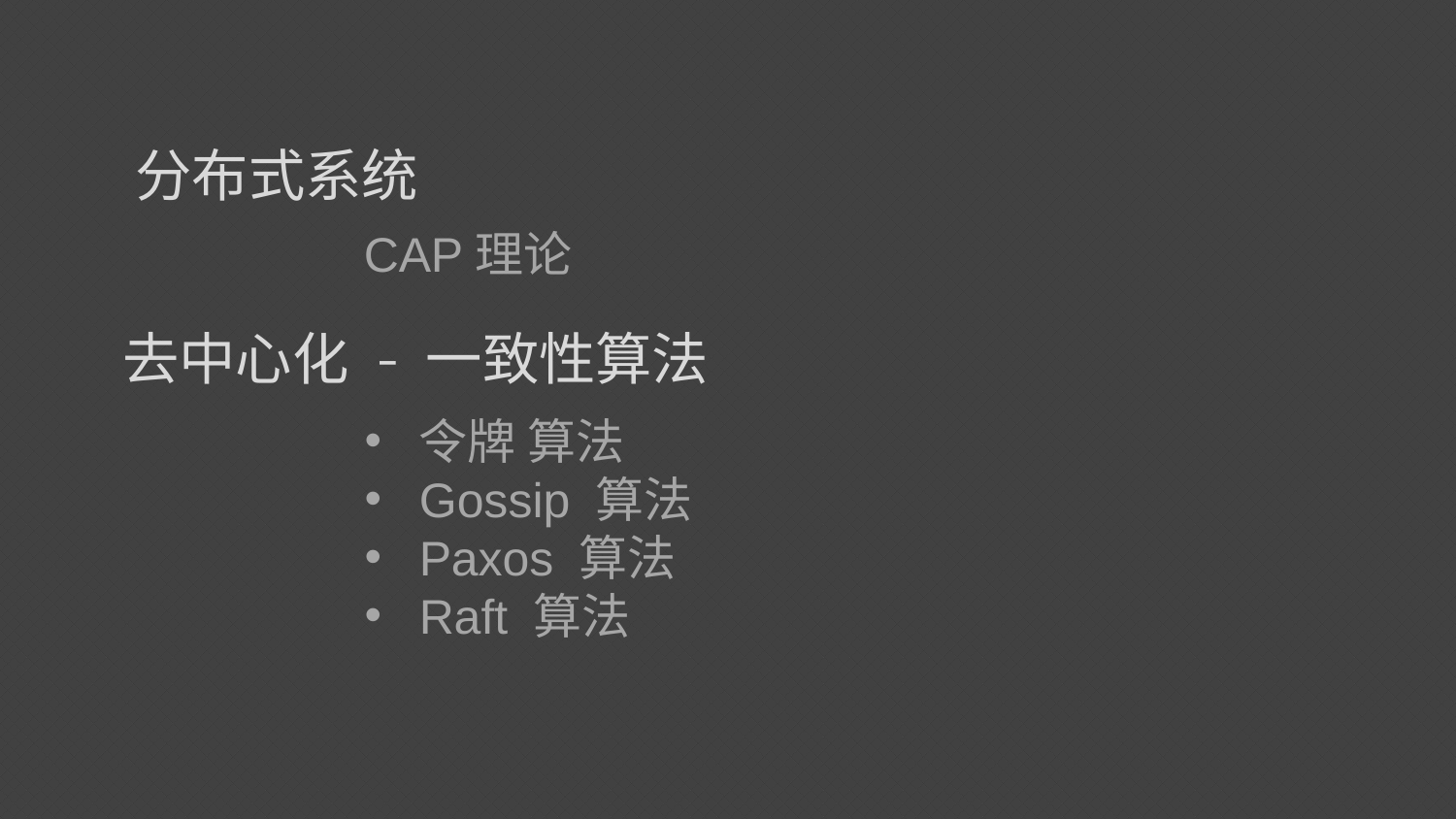

分布式系统
CAP理论
去中心化 - 一致性算法
令牌 算法
Gossip 算法
Paxos 算法
Raft 算法